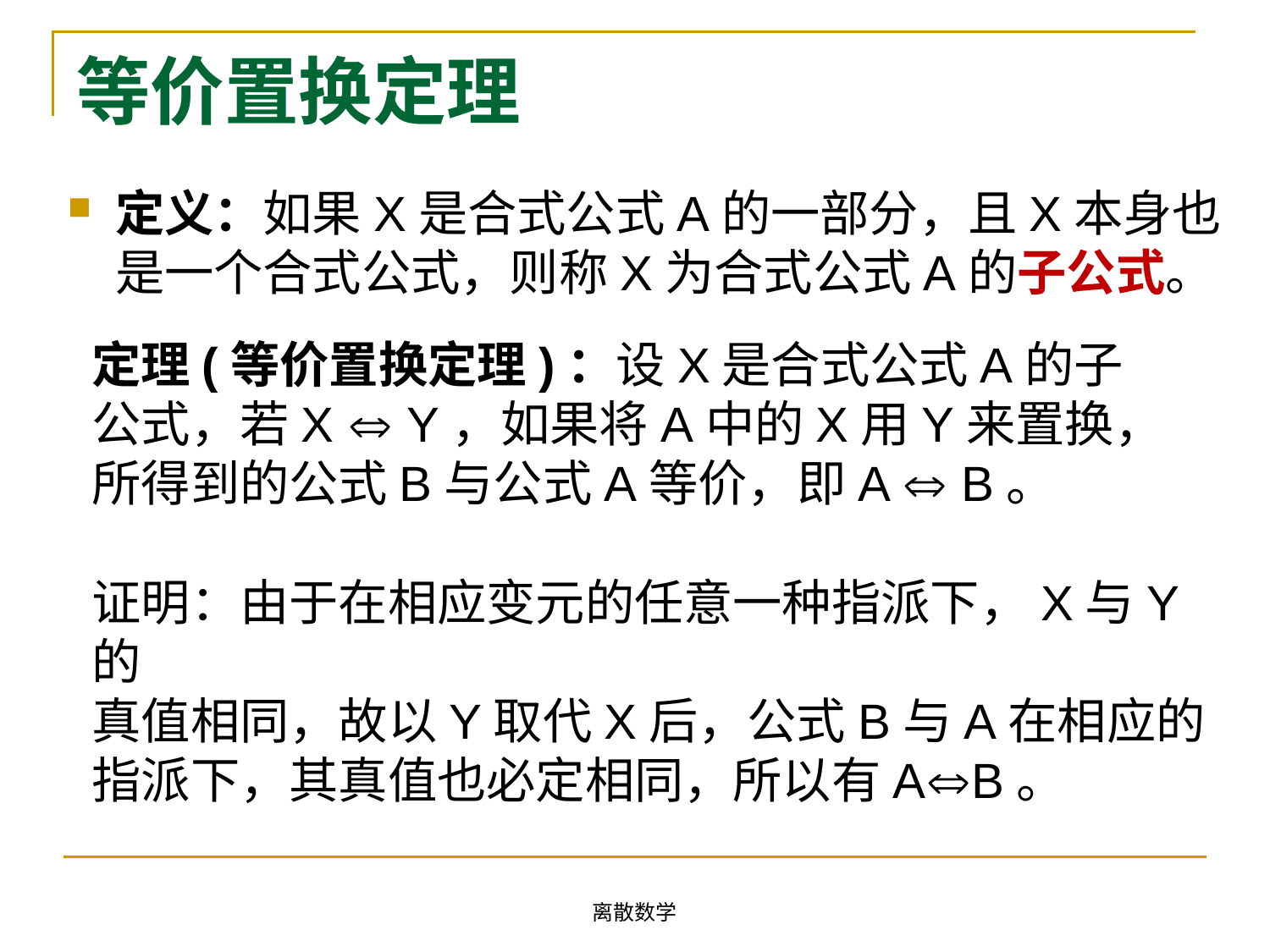

# 等价置换定理
定义：如果X是合式公式A的一部分，且X本身也是一个合式公式，则称X为合式公式A的子公式。
定理(等价置换定理)：设X是合式公式A的子公式，若X ⇔ Y，如果将A中的X用Y来置换，所得到的公式B与公式A等价，即A ⇔ B。
证明：由于在相应变元的任意一种指派下，X与Y的
真值相同，故以Y取代X后，公式B与A在相应的指派下，其真值也必定相同，所以有A⇔B。

52
离散数学